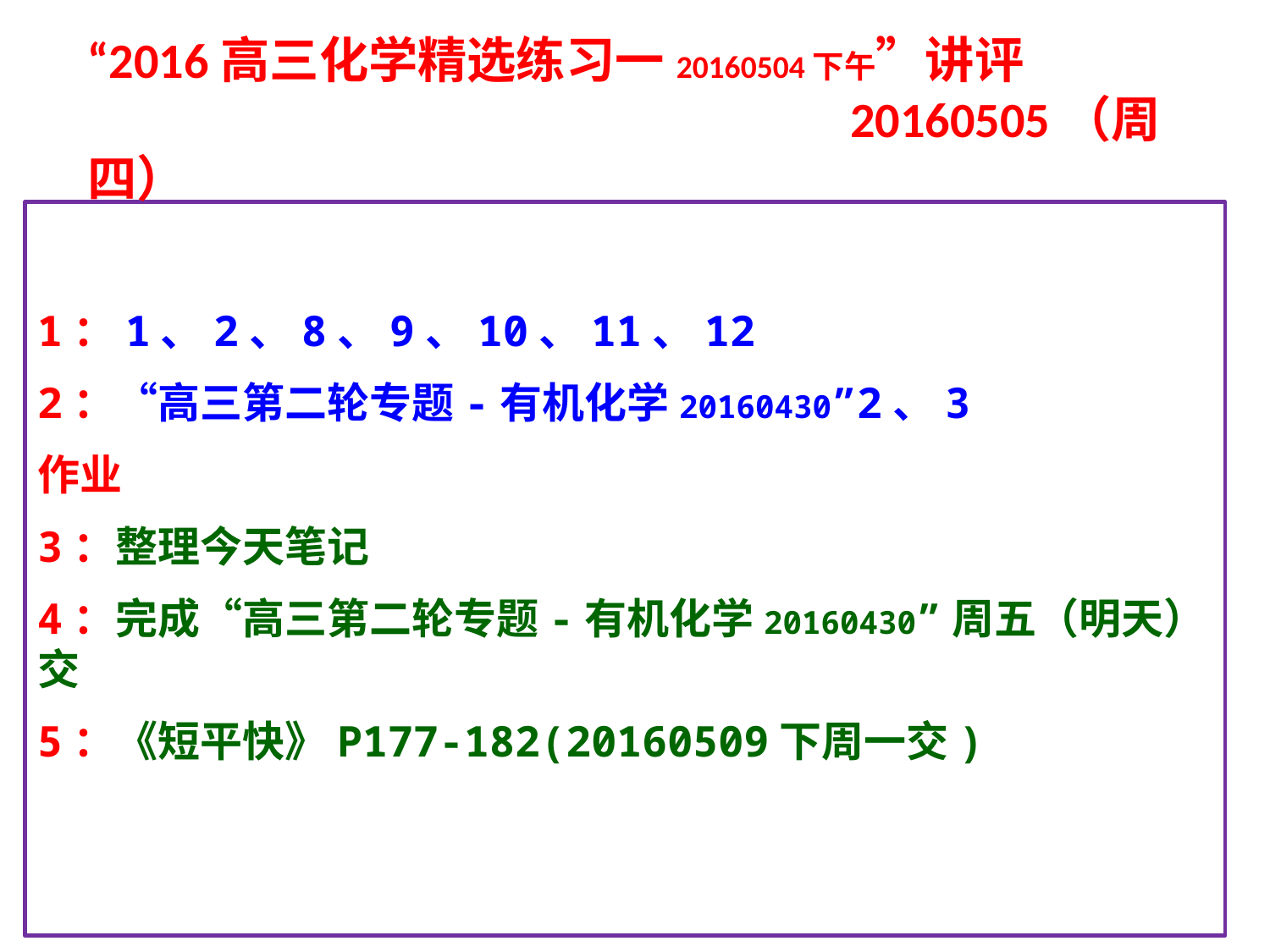

“2016高三化学精选练习一20160504下午”讲评
                                                                    20160505（周四）

1：1、2、8、9、10、11、12
2：“高三第二轮专题-有机化学20160430”2、3
作业
3：整理今天笔记
4：完成“高三第二轮专题-有机化学20160430”周五（明天）交
5：《短平快》P177-182(20160509下周一交)